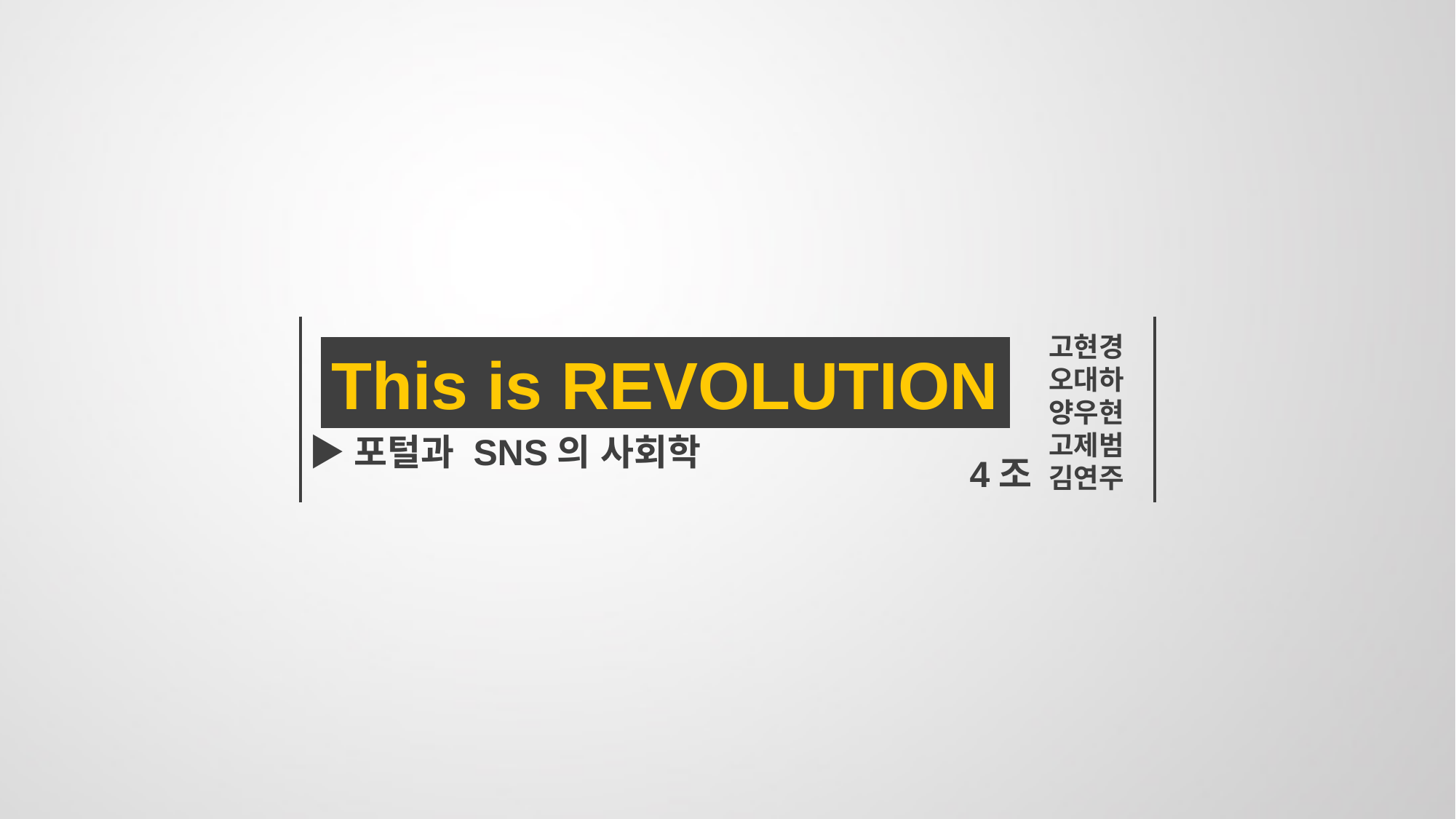

고현경
오대하
양우현
고제범
김연주
This is REVOLUTION
▶포털과 SNS의 사회학
4조